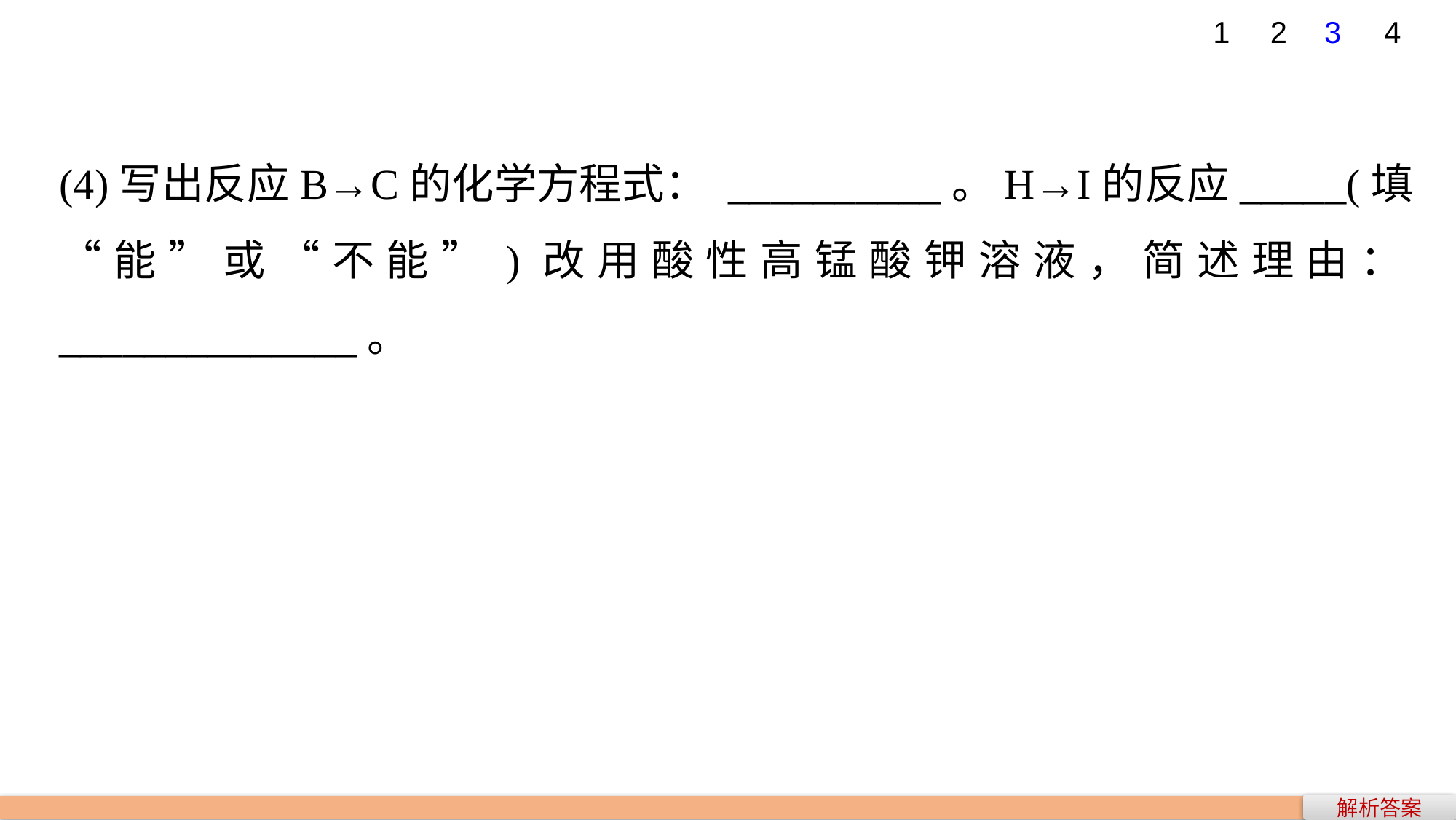

1
2
3
4
(4)写出反应B→C的化学方程式： __________。H→I的反应_____(填“能”或“不能”)改用酸性高锰酸钾溶液，简述理由：______________。
解析答案